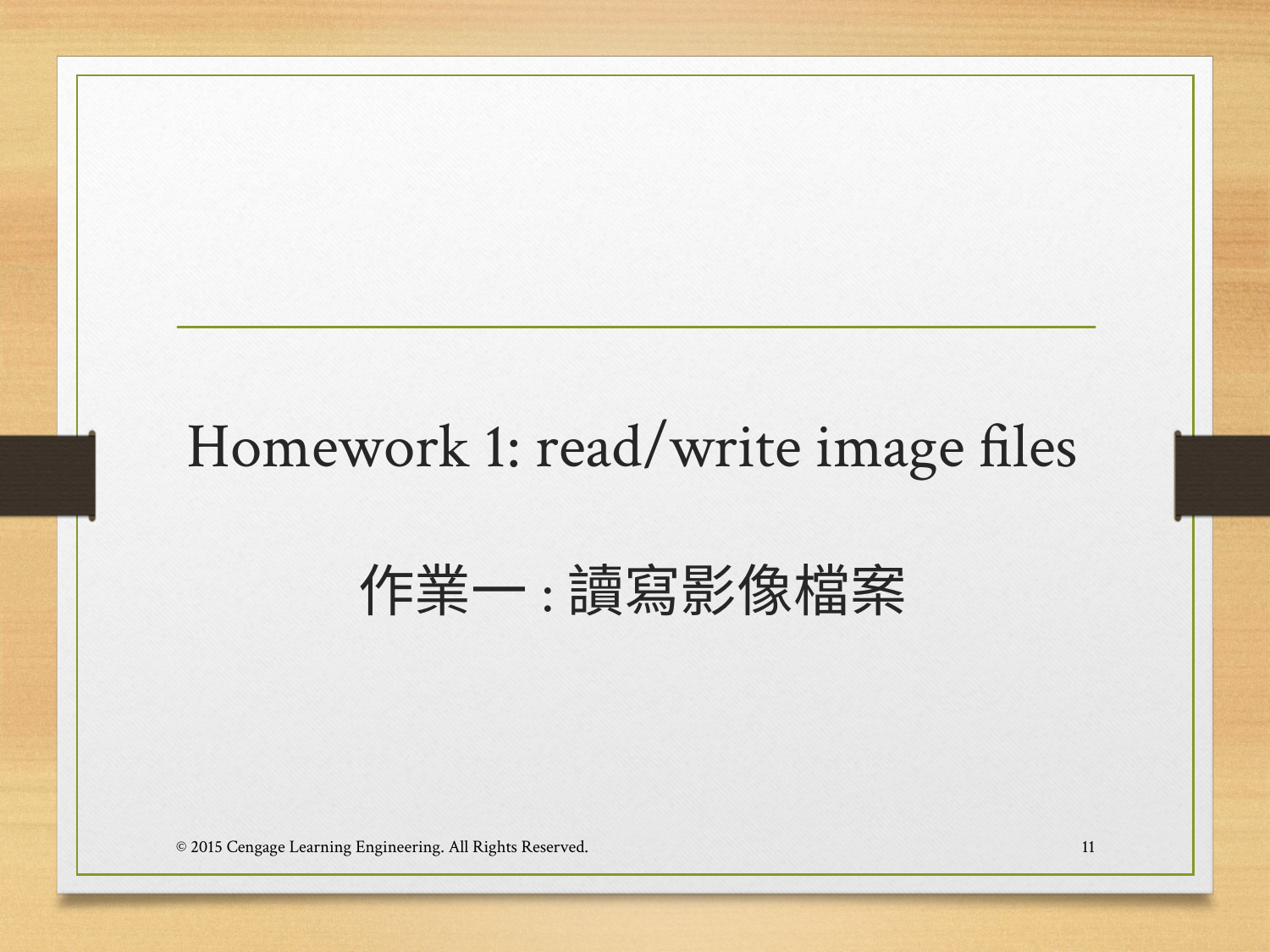

# Homework 1: read/write image files 作業一:讀寫影像檔案
© 2015 Cengage Learning Engineering. All Rights Reserved.
11